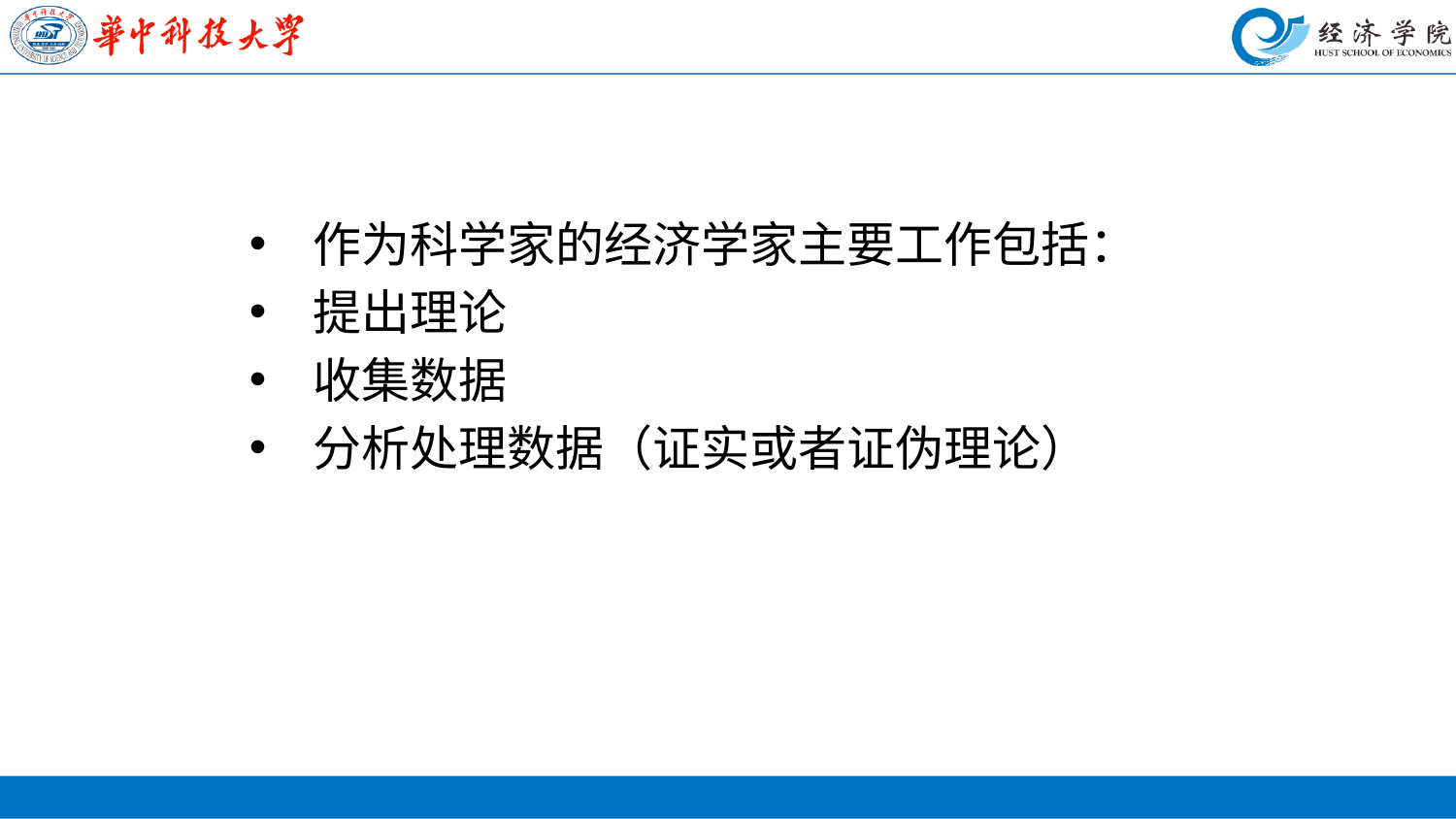

作为科学家的经济学家主要工作包括：
提出理论
收集数据
分析处理数据（证实或者证伪理论）